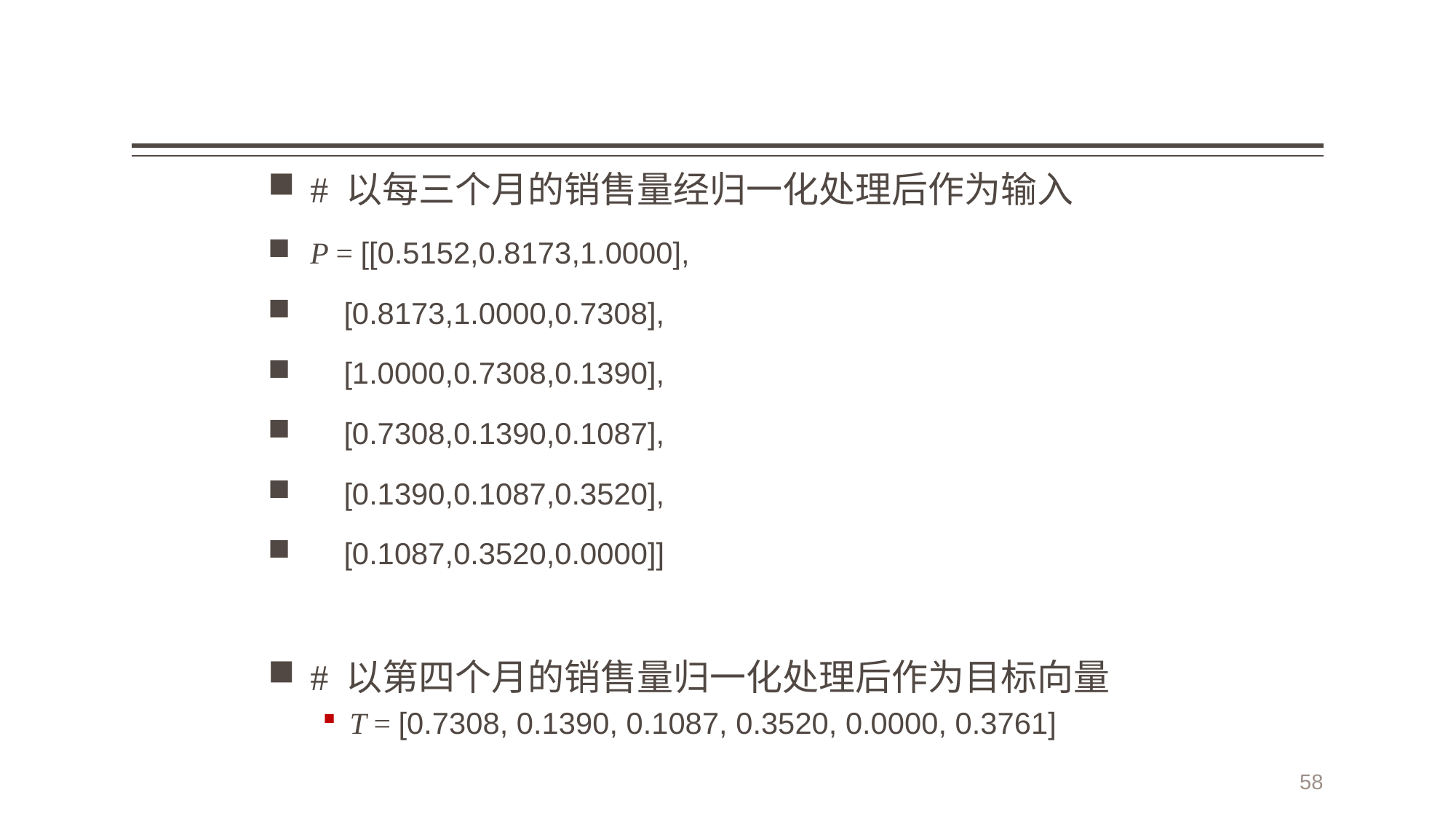

# 以每三个月的销售量经归一化处理后作为输入
P = [[0.5152,0.8173,1.0000],
    [0.8173,1.0000,0.7308],
    [1.0000,0.7308,0.1390],
    [0.7308,0.1390,0.1087],
    [0.1390,0.1087,0.3520],
    [0.1087,0.3520,0.0000]]

# 以第四个月的销售量归一化处理后作为目标向量
T = [0.7308, 0.1390, 0.1087, 0.3520, 0.0000, 0.3761]

58